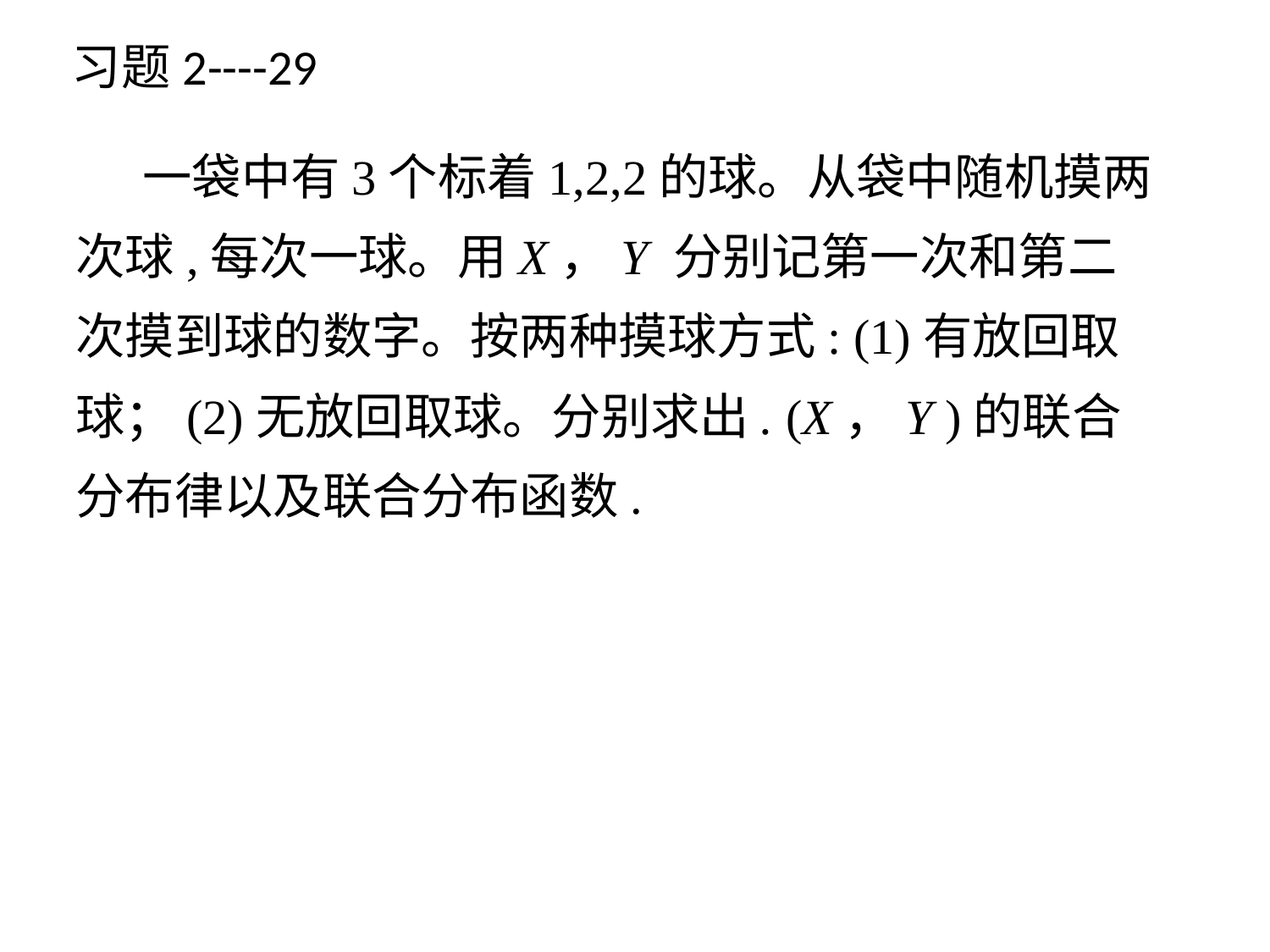

习题2----29
     一袋中有3个标着1,2,2的球。从袋中随机摸两次球,每次一球。用X，Y 分别记第一次和第二次摸到球的数字。按两种摸球方式: (1)有放回取球；(2)无放回取球。分别求出. (X，Y )的联合分布律以及联合分布函数.